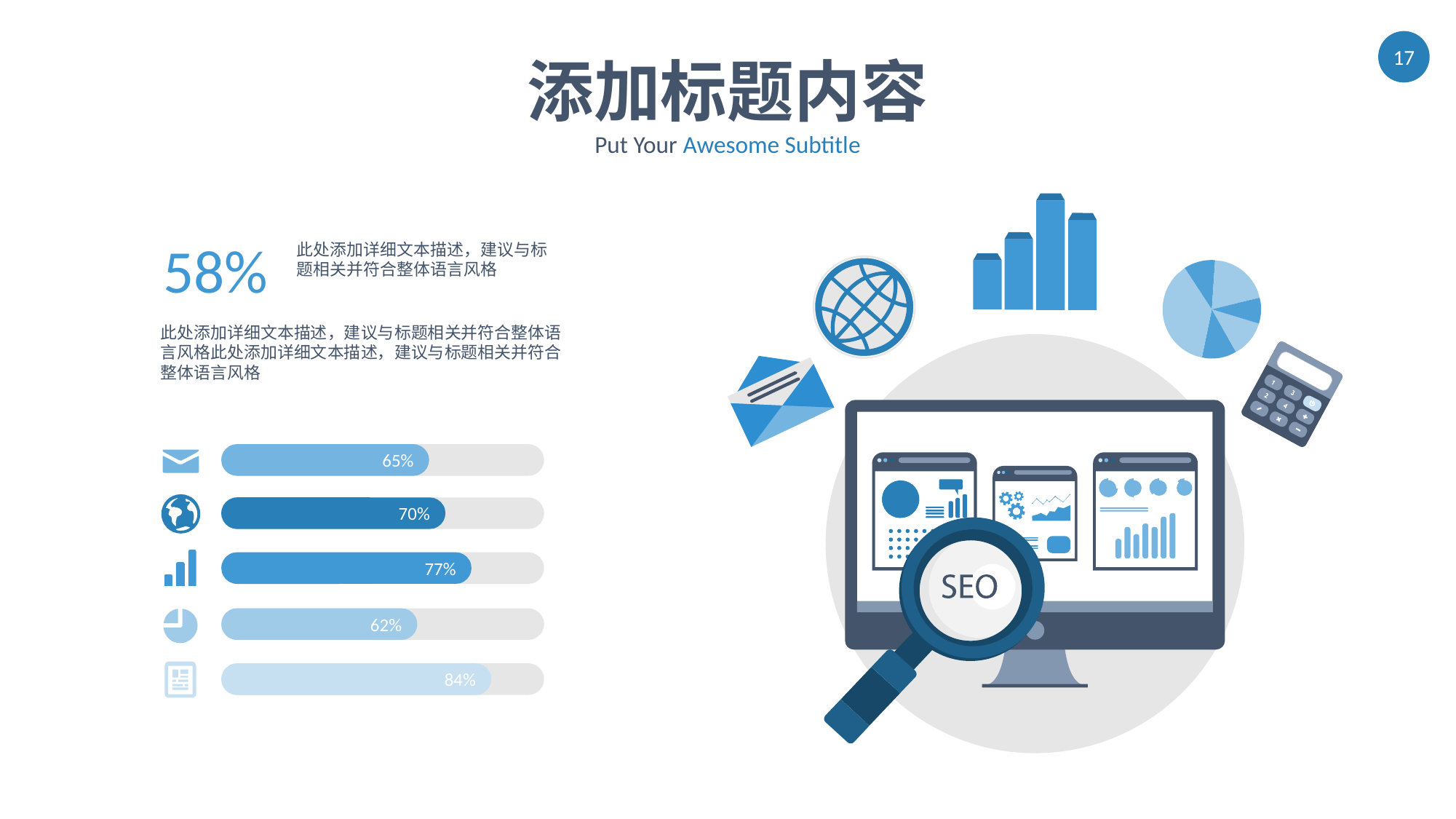

添加标题内容
Put Your Awesome Subtitle

58%
此处添加详细文本描述，建议与标题相关并符合整体语言风格

此处添加详细文本描述，建议与标题相关并符合整体语言风格此处添加详细文本描述，建议与标题相关并符合整体语言风格

65%

70%

77%

62%

84%